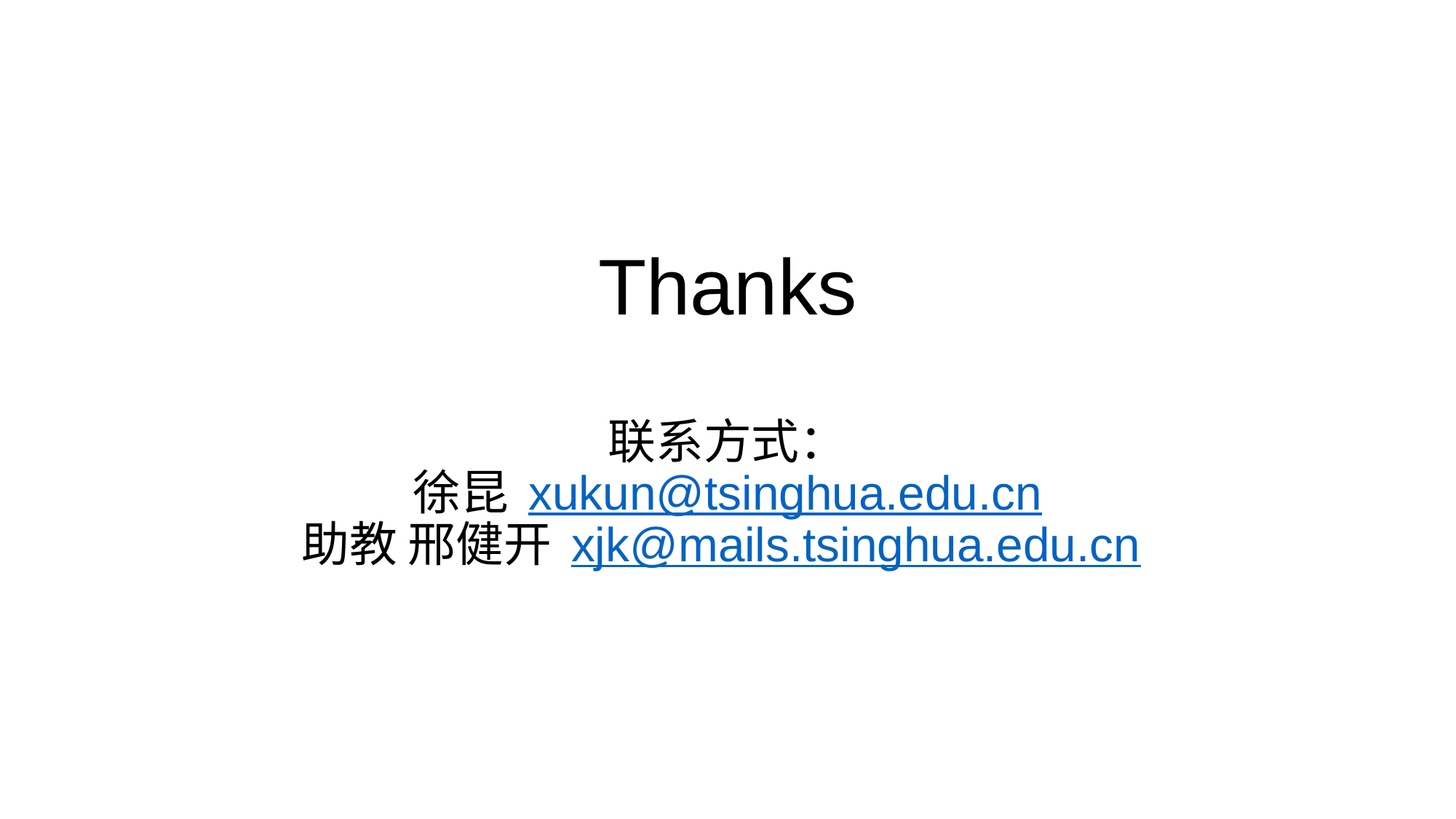

# Thanks 联系方式： 徐昆 xukun@tsinghua.edu.cn 助教 邢健开 xjk@mails.tsinghua.edu.cn